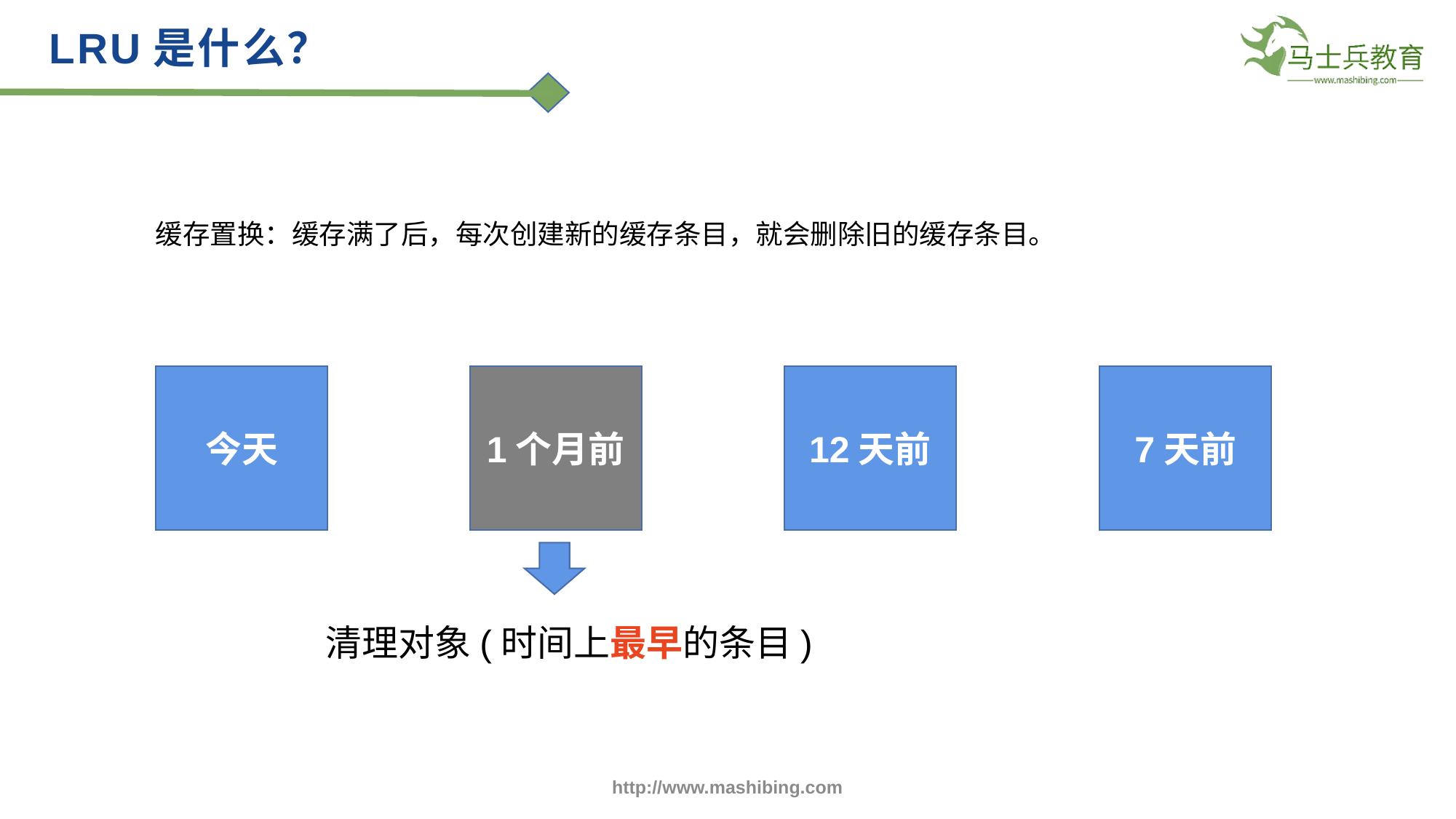

LRU是什么？
缓存置换：缓存满了后，每次创建新的缓存条目，就会删除旧的缓存条目。
今天
1个月前
12天前
7天前

清理对象(时间上最早的条目)